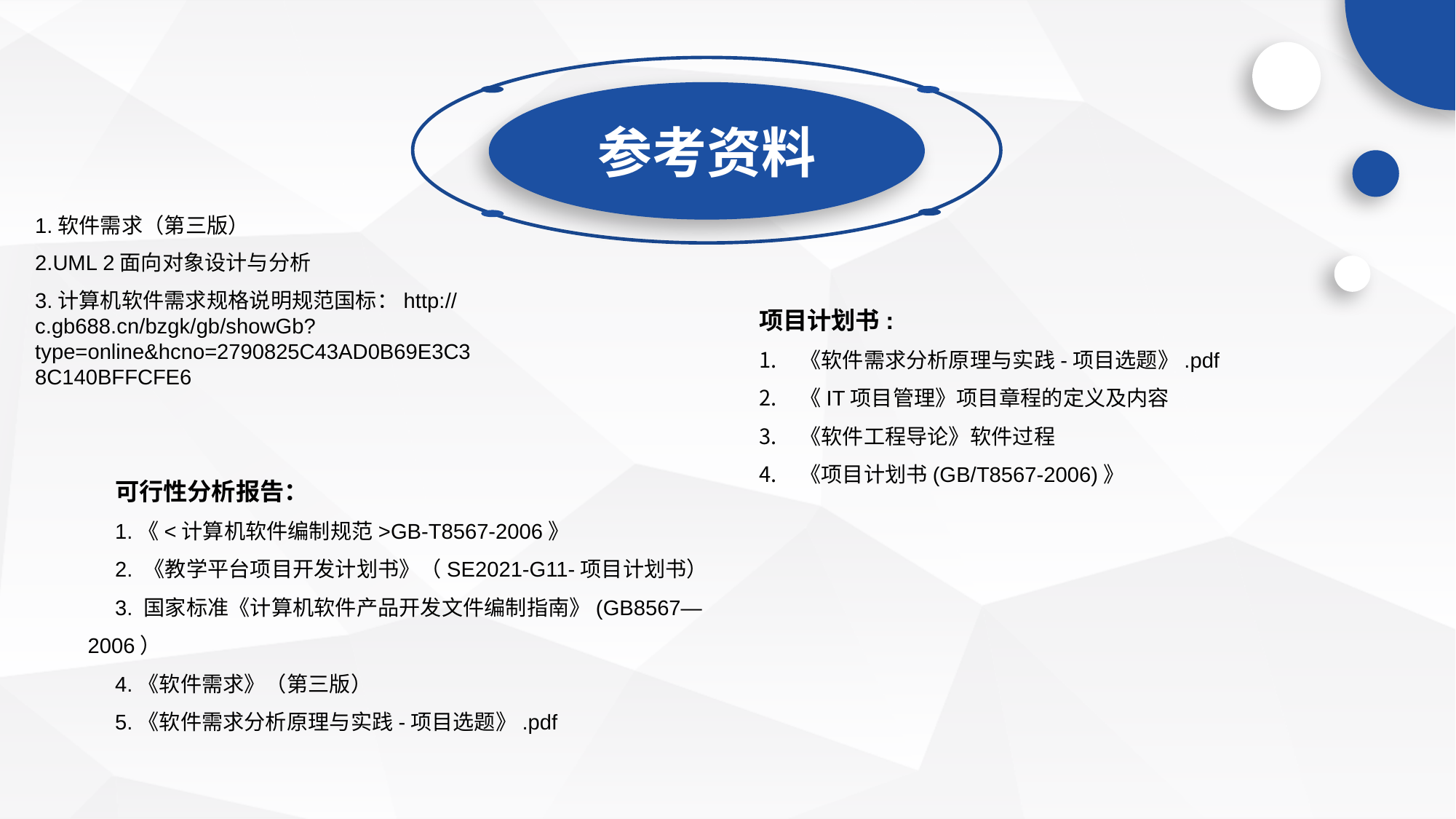

参考资料

1.软件需求（第三版）
2.UML 2面向对象设计与分析
3.计算机软件需求规格说明规范国标：http://c.gb688.cn/bzgk/gb/showGb?type=online&hcno=2790825C43AD0B69E3C38C140BFFCFE6

项目计划书:
《软件需求分析原理与实践-项目选题》.pdf
《IT项目管理》项目章程的定义及内容
《软件工程导论》软件过程
《项目计划书(GB/T8567-2006)》

可行性分析报告：
1.《<计算机软件编制规范>GB-T8567-2006》
2. 《教学平台项目开发计划书》（SE2021-G11-项目计划书）
3. 国家标准《计算机软件产品开发文件编制指南》(GB8567—2006）
4.《软件需求》（第三版）
5.《软件需求分析原理与实践-项目选题》.pdf